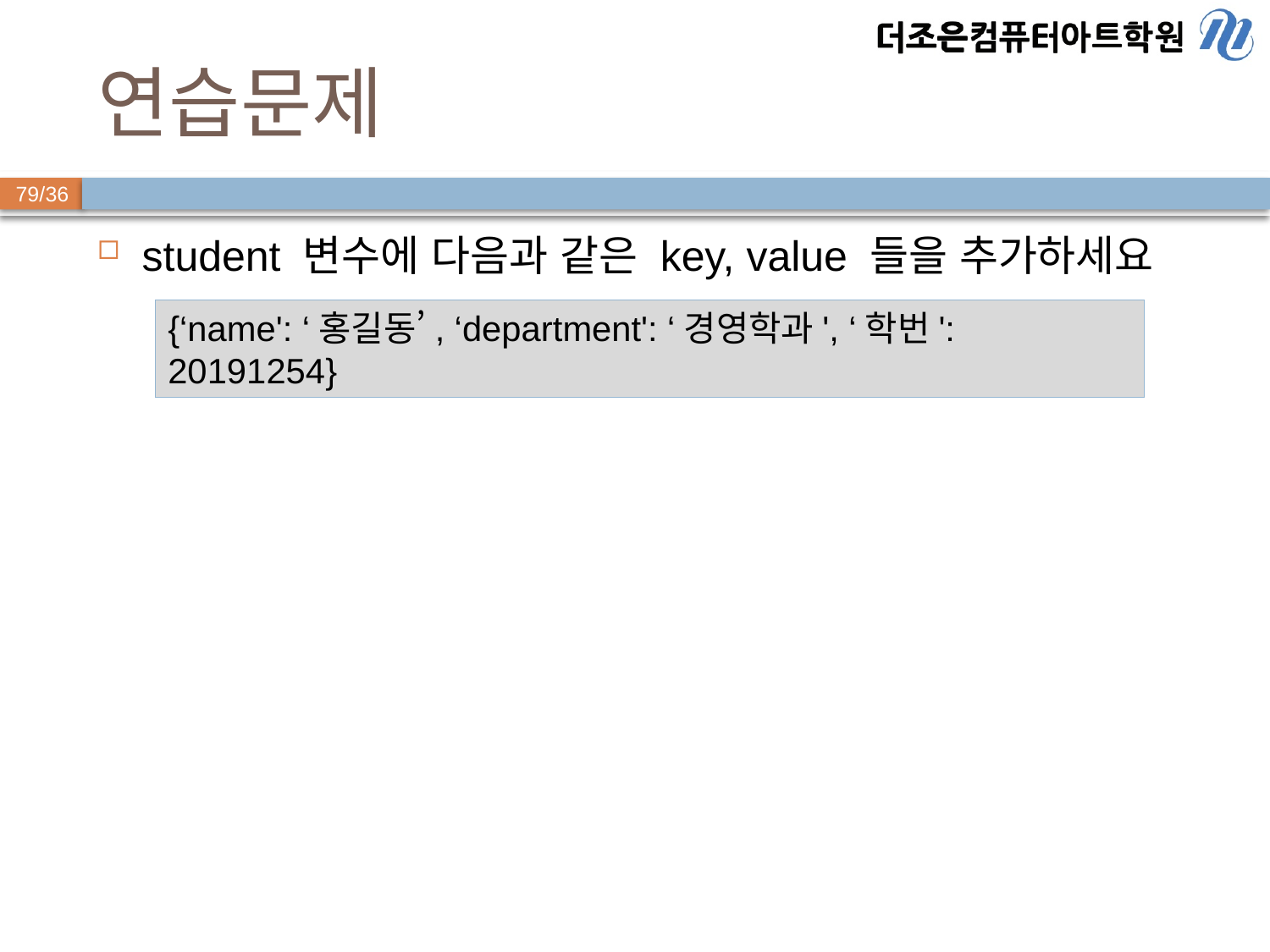

# 연습문제
student 변수에 다음과 같은 key, value 들을 추가하세요
{‘name': ‘홍길동’, ‘department': ‘경영학과', ‘학번': 20191254}